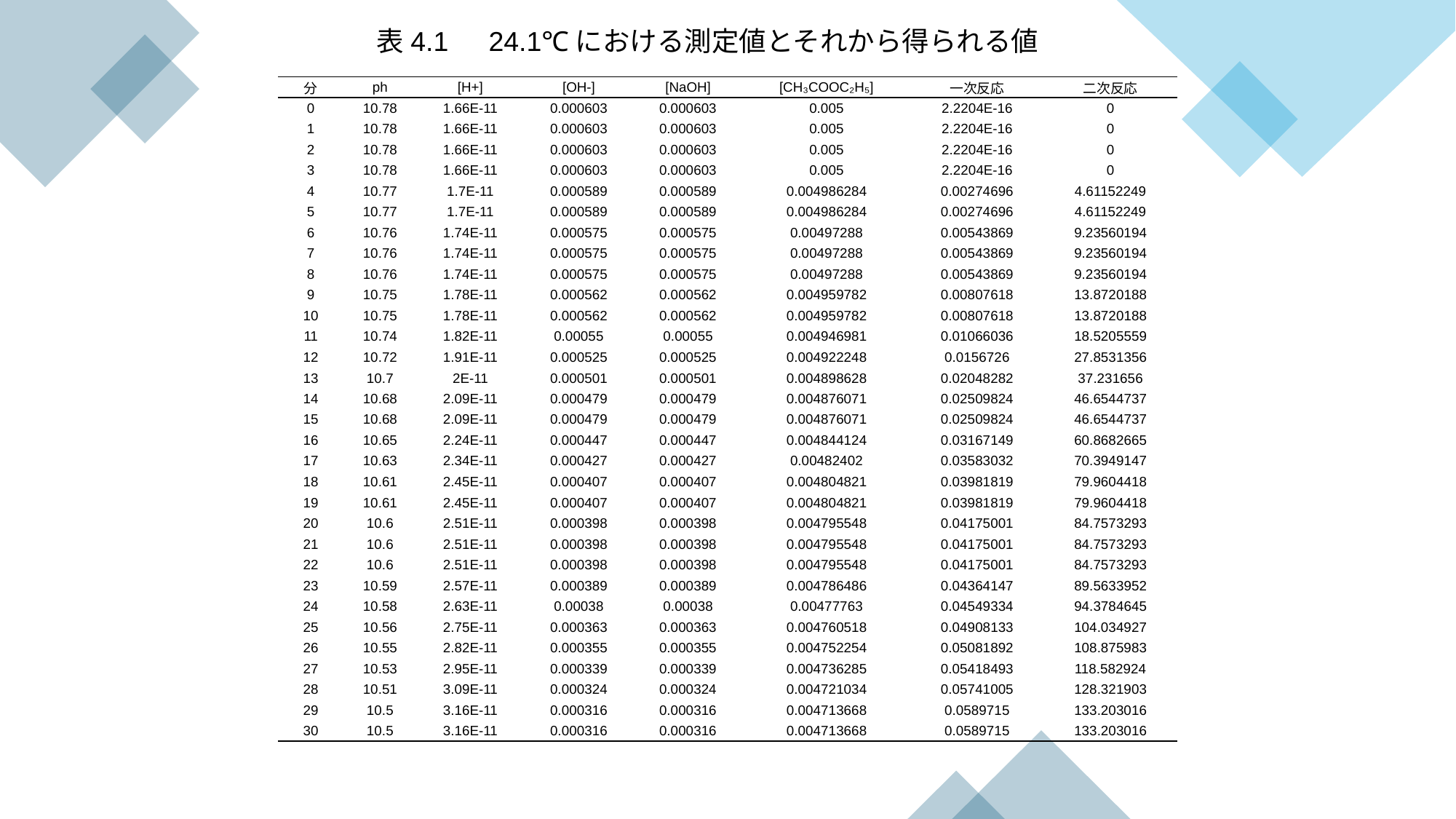

表4.1　24.1℃における測定値とそれから得られる値

| 分 | ph | [H+] | [OH-] | [NaOH] | [CH₃COOC₂H₅] | 一次反応 | 二次反応 |
| --- | --- | --- | --- | --- | --- | --- | --- |
| 0 | 10.78 | 1.66E-11 | 0.000603 | 0.000603 | 0.005 | 2.2204E-16 | 0 |
| 1 | 10.78 | 1.66E-11 | 0.000603 | 0.000603 | 0.005 | 2.2204E-16 | 0 |
| 2 | 10.78 | 1.66E-11 | 0.000603 | 0.000603 | 0.005 | 2.2204E-16 | 0 |
| 3 | 10.78 | 1.66E-11 | 0.000603 | 0.000603 | 0.005 | 2.2204E-16 | 0 |
| 4 | 10.77 | 1.7E-11 | 0.000589 | 0.000589 | 0.004986284 | 0.00274696 | 4.61152249 |
| 5 | 10.77 | 1.7E-11 | 0.000589 | 0.000589 | 0.004986284 | 0.00274696 | 4.61152249 |
| 6 | 10.76 | 1.74E-11 | 0.000575 | 0.000575 | 0.00497288 | 0.00543869 | 9.23560194 |
| 7 | 10.76 | 1.74E-11 | 0.000575 | 0.000575 | 0.00497288 | 0.00543869 | 9.23560194 |
| 8 | 10.76 | 1.74E-11 | 0.000575 | 0.000575 | 0.00497288 | 0.00543869 | 9.23560194 |
| 9 | 10.75 | 1.78E-11 | 0.000562 | 0.000562 | 0.004959782 | 0.00807618 | 13.8720188 |
| 10 | 10.75 | 1.78E-11 | 0.000562 | 0.000562 | 0.004959782 | 0.00807618 | 13.8720188 |
| 11 | 10.74 | 1.82E-11 | 0.00055 | 0.00055 | 0.004946981 | 0.01066036 | 18.5205559 |
| 12 | 10.72 | 1.91E-11 | 0.000525 | 0.000525 | 0.004922248 | 0.0156726 | 27.8531356 |
| 13 | 10.7 | 2E-11 | 0.000501 | 0.000501 | 0.004898628 | 0.02048282 | 37.231656 |
| 14 | 10.68 | 2.09E-11 | 0.000479 | 0.000479 | 0.004876071 | 0.02509824 | 46.6544737 |
| 15 | 10.68 | 2.09E-11 | 0.000479 | 0.000479 | 0.004876071 | 0.02509824 | 46.6544737 |
| 16 | 10.65 | 2.24E-11 | 0.000447 | 0.000447 | 0.004844124 | 0.03167149 | 60.8682665 |
| 17 | 10.63 | 2.34E-11 | 0.000427 | 0.000427 | 0.00482402 | 0.03583032 | 70.3949147 |
| 18 | 10.61 | 2.45E-11 | 0.000407 | 0.000407 | 0.004804821 | 0.03981819 | 79.9604418 |
| 19 | 10.61 | 2.45E-11 | 0.000407 | 0.000407 | 0.004804821 | 0.03981819 | 79.9604418 |
| 20 | 10.6 | 2.51E-11 | 0.000398 | 0.000398 | 0.004795548 | 0.04175001 | 84.7573293 |
| 21 | 10.6 | 2.51E-11 | 0.000398 | 0.000398 | 0.004795548 | 0.04175001 | 84.7573293 |
| 22 | 10.6 | 2.51E-11 | 0.000398 | 0.000398 | 0.004795548 | 0.04175001 | 84.7573293 |
| 23 | 10.59 | 2.57E-11 | 0.000389 | 0.000389 | 0.004786486 | 0.04364147 | 89.5633952 |
| 24 | 10.58 | 2.63E-11 | 0.00038 | 0.00038 | 0.00477763 | 0.04549334 | 94.3784645 |
| 25 | 10.56 | 2.75E-11 | 0.000363 | 0.000363 | 0.004760518 | 0.04908133 | 104.034927 |
| 26 | 10.55 | 2.82E-11 | 0.000355 | 0.000355 | 0.004752254 | 0.05081892 | 108.875983 |
| 27 | 10.53 | 2.95E-11 | 0.000339 | 0.000339 | 0.004736285 | 0.05418493 | 118.582924 |
| 28 | 10.51 | 3.09E-11 | 0.000324 | 0.000324 | 0.004721034 | 0.05741005 | 128.321903 |
| 29 | 10.5 | 3.16E-11 | 0.000316 | 0.000316 | 0.004713668 | 0.0589715 | 133.203016 |
| 30 | 10.5 | 3.16E-11 | 0.000316 | 0.000316 | 0.004713668 | 0.0589715 | 133.203016 |